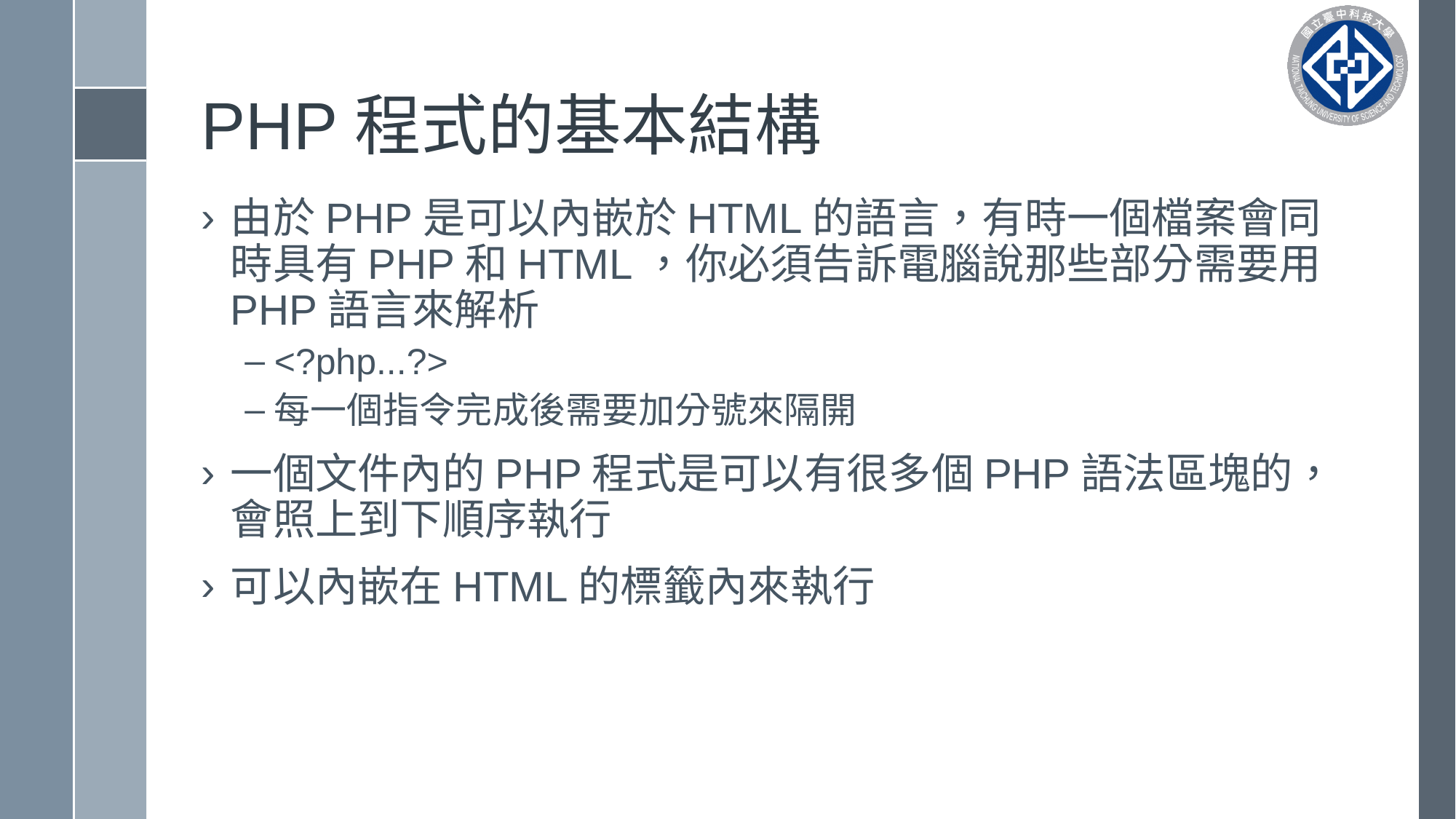

# PHP程式的基本結構
由於PHP是可以內嵌於HTML的語言，有時一個檔案會同時具有PHP和HTML，你必須告訴電腦說那些部分需要用PHP語言來解析
<?php...?>
每一個指令完成後需要加分號來隔開
一個文件內的PHP程式是可以有很多個PHP語法區塊的，會照上到下順序執行
可以內嵌在HTML的標籤內來執行